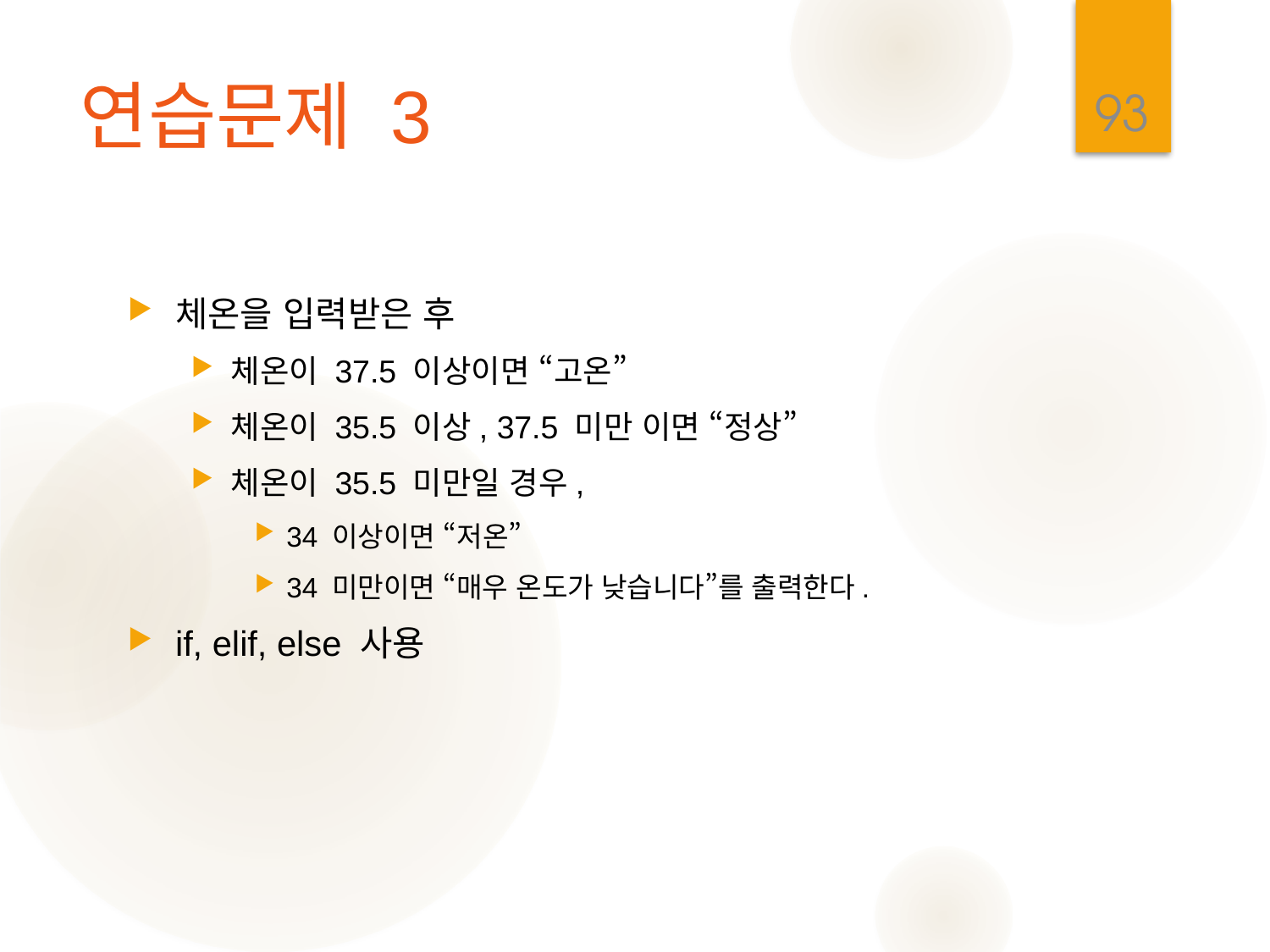

93
# 연습문제 3
체온을 입력받은 후
체온이 37.5 이상이면 “고온”
체온이 35.5 이상, 37.5 미만 이면 “정상”
체온이 35.5 미만일 경우,
34 이상이면 “저온”
34 미만이면 “매우 온도가 낮습니다”를 출력한다.
if, elif, else 사용